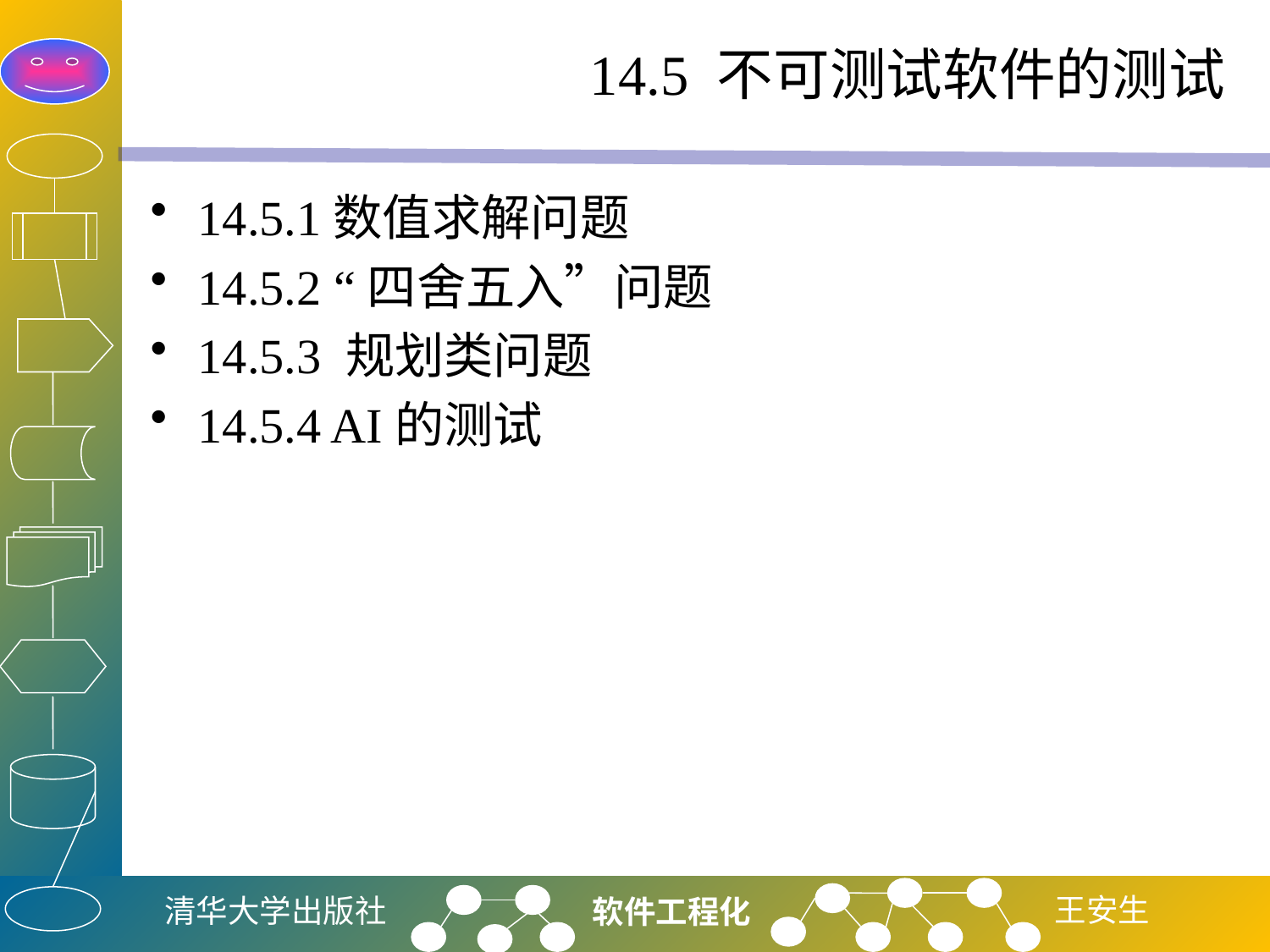

# 14.5 不可测试软件的测试
14.5.1数值求解问题
14.5.2 “四舍五入”问题
14.5.3 规划类问题
14.5.4 AI的测试